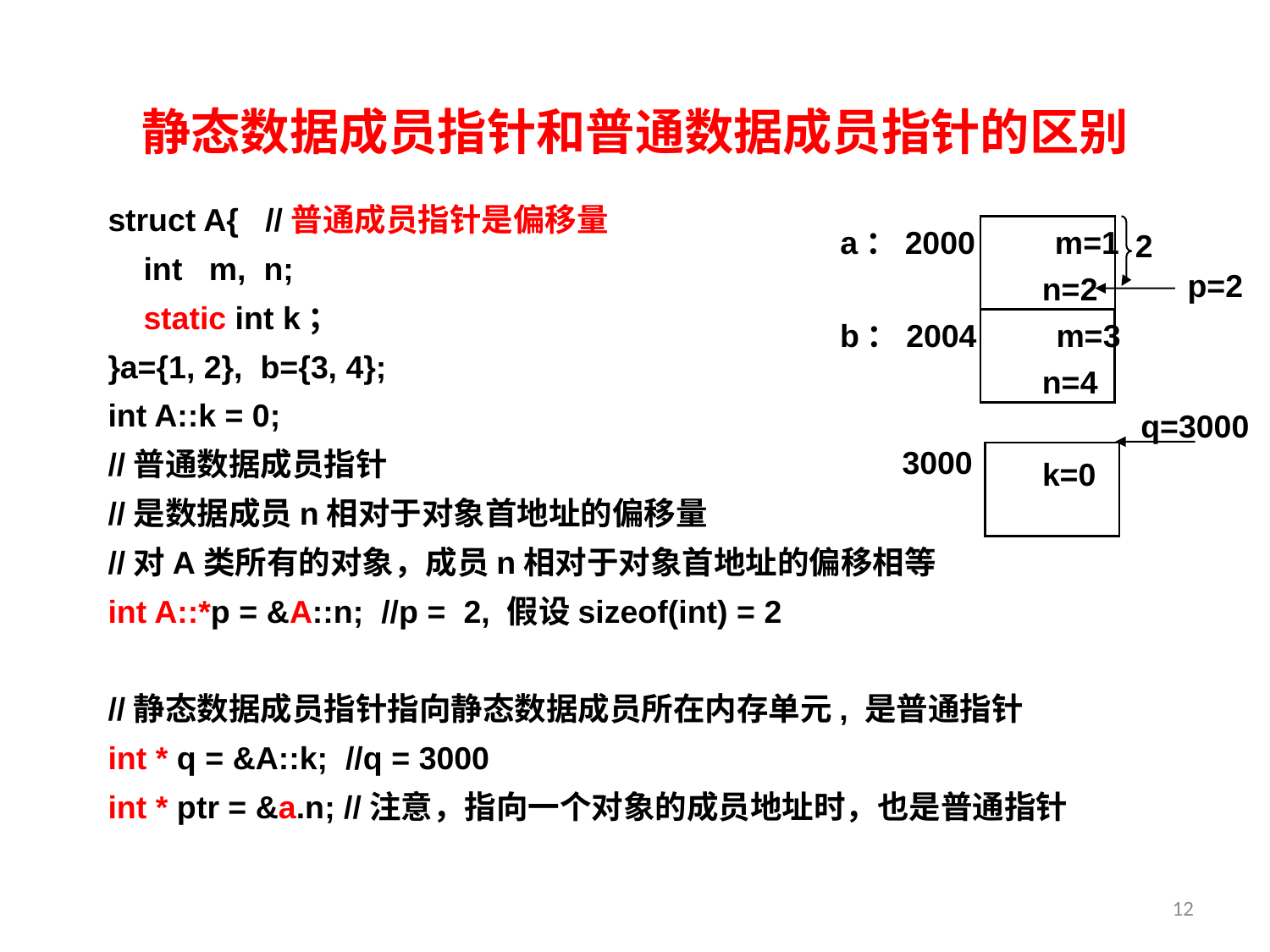

# 静态数据成员指针和普通数据成员指针的区别
struct A{   //普通成员指针是偏移量
    int   m,  n;
    static int k；
}a={1, 2},  b={3, 4};
int A::k = 0;
//普通数据成员指针
//是数据成员n相对于对象首地址的偏移量
//对A类所有的对象，成员n相对于对象首地址的偏移相等
int A::*p = &A::n;  //p =  2, 假设sizeof(int) = 2

//静态数据成员指针指向静态数据成员所在内存单元, 是普通指针
int * q = &A::k;  //q = 3000
int * ptr = &a.n; //注意，指向一个对象的成员地址时，也是普通指针

a：2000         m=1
2
p=2
n=2

b：2004         m=3
n=4
q=3000

3000

k=0
12